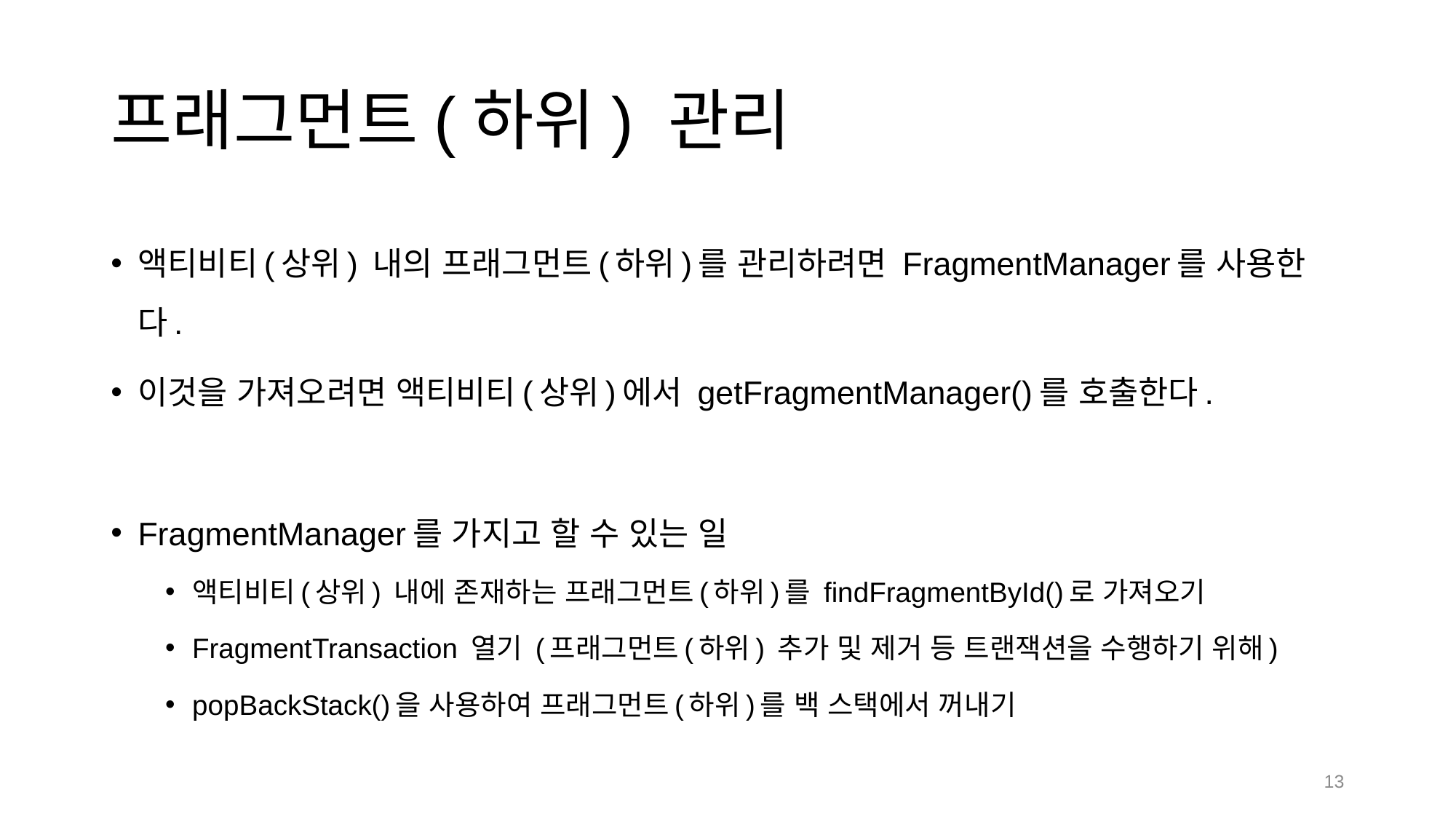

# 프래그먼트(하위) 관리
액티비티(상위) 내의 프래그먼트(하위)를 관리하려면 FragmentManager를 사용한다.
이것을 가져오려면 액티비티(상위)에서 getFragmentManager()를 호출한다.

FragmentManager를 가지고 할 수 있는 일
액티비티(상위) 내에 존재하는 프래그먼트(하위)를 findFragmentById()로 가져오기
FragmentTransaction 열기 (프래그먼트(하위) 추가 및 제거 등 트랜잭션을 수행하기 위해)
popBackStack()을 사용하여 프래그먼트(하위)를 백 스택에서 꺼내기
13